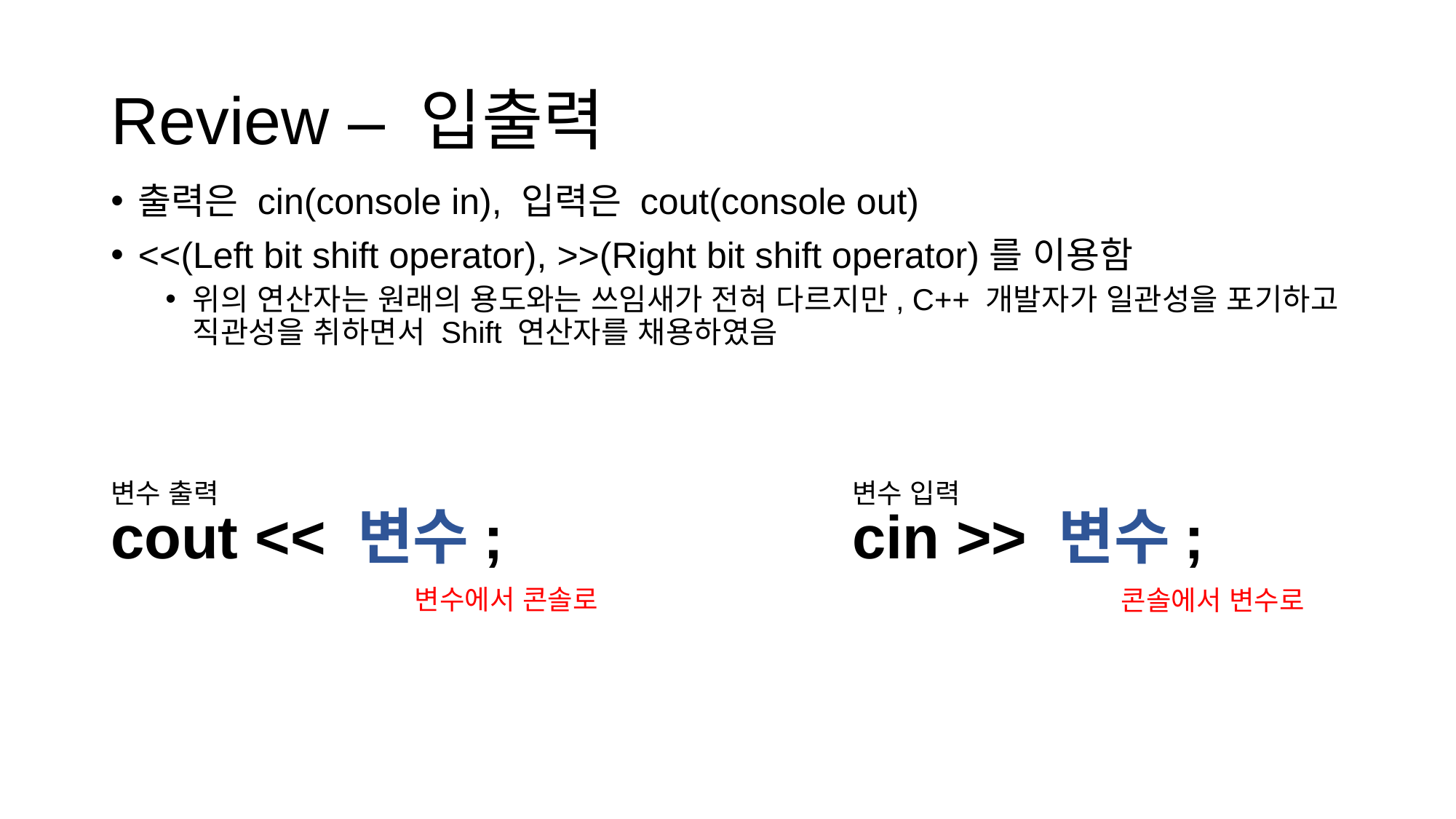

# Review – 입출력
출력은 cin(console in), 입력은 cout(console out)
<<(Left bit shift operator), >>(Right bit shift operator)를 이용함
위의 연산자는 원래의 용도와는 쓰임새가 전혀 다르지만, C++ 개발자가 일관성을 포기하고 직관성을 취하면서 Shift 연산자를 채용하였음
변수 출력
변수 입력
cout << 변수;
cin >> 변수;
변수에서 콘솔로
콘솔에서 변수로